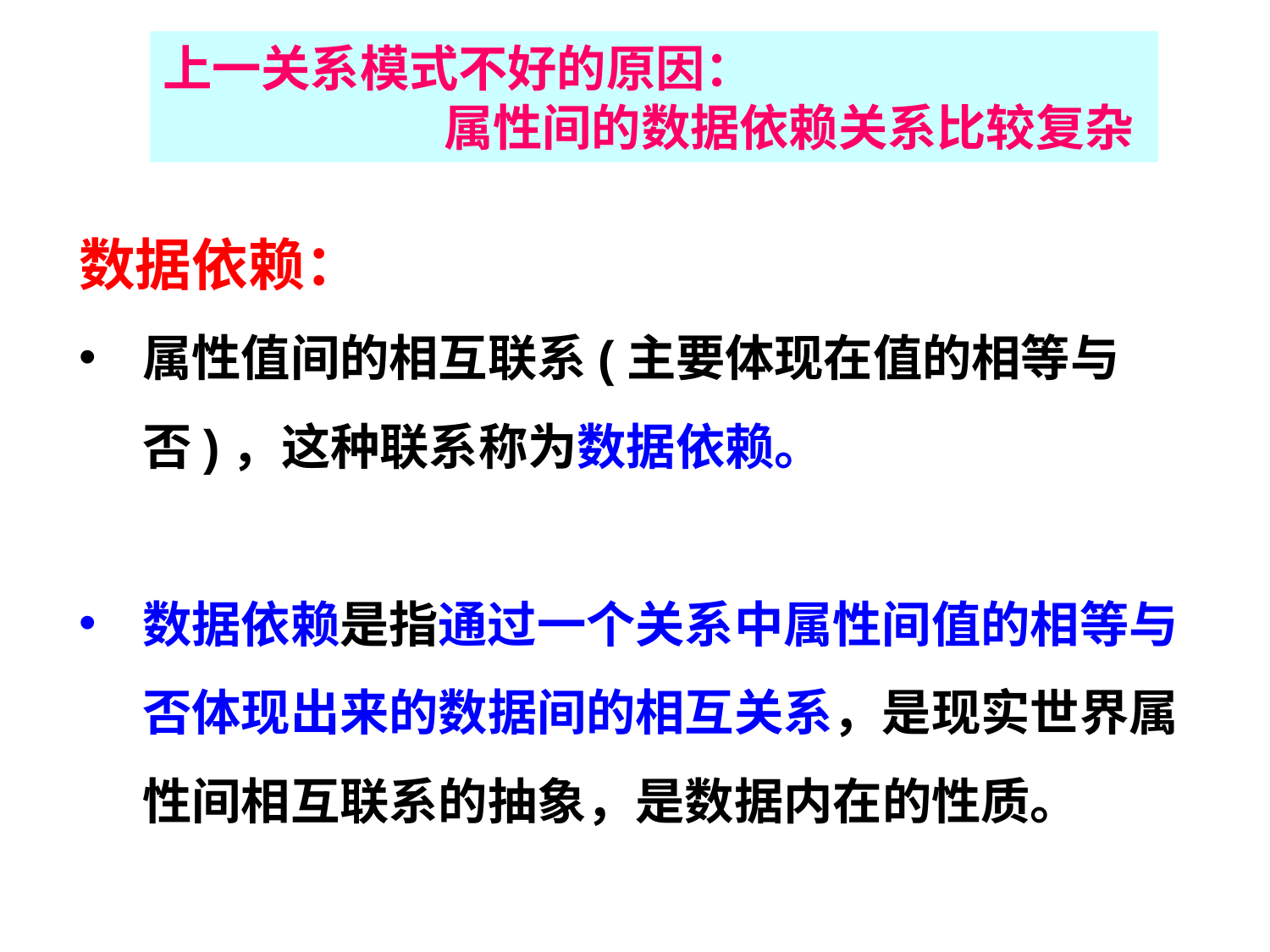

上一关系模式不好的原因：
                        属性间的数据依赖关系比较复杂
数据依赖：
属性值间的相互联系(主要体现在值的相等与否)，这种联系称为数据依赖。

数据依赖是指通过一个关系中属性间值的相等与否体现出来的数据间的相互关系，是现实世界属性间相互联系的抽象，是数据内在的性质。